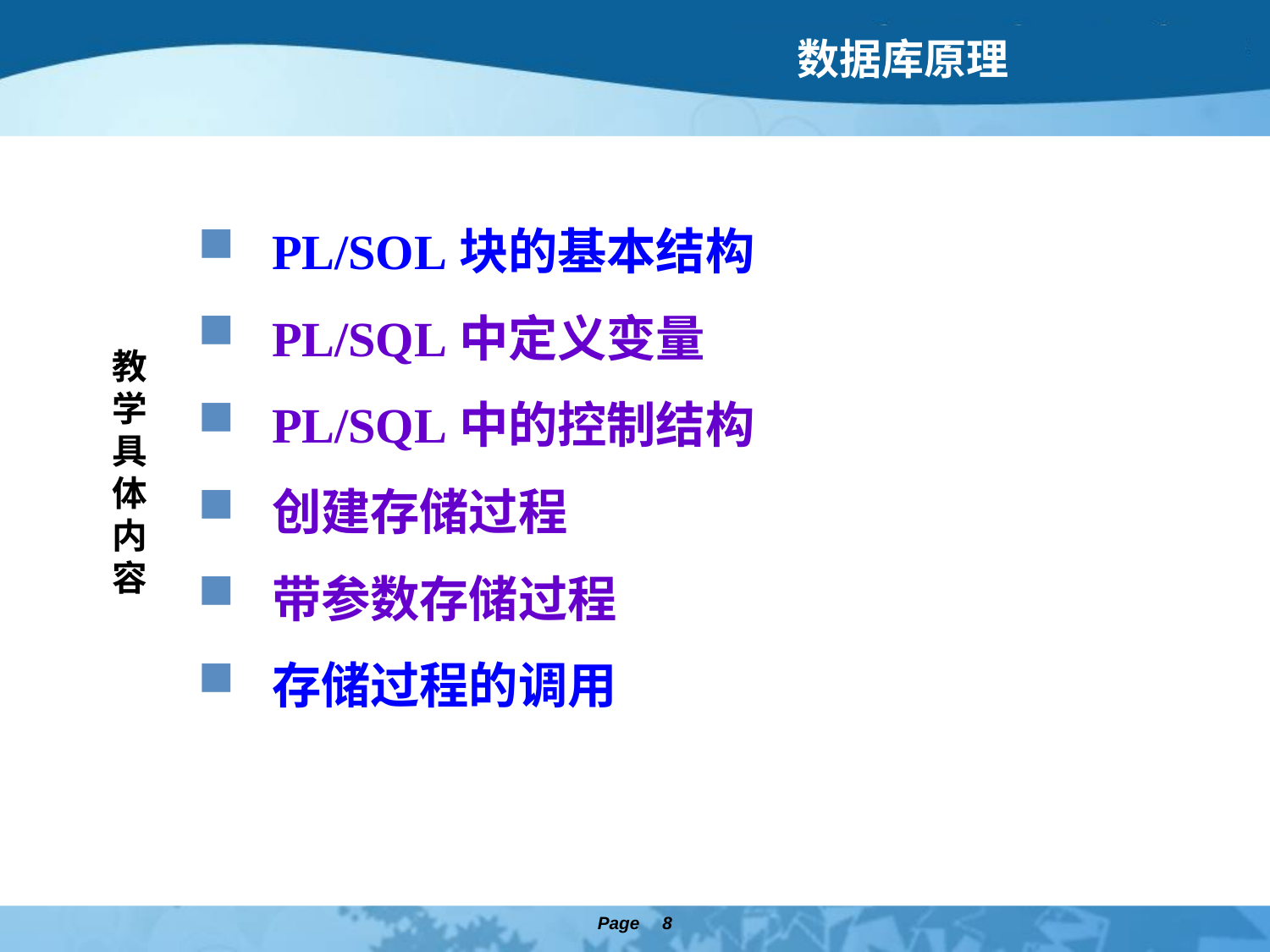

# 教学具体内容
PL/SOL块的基本结构
PL/SQL中定义变量
PL/SQL中的控制结构
创建存储过程
带参数存储过程
存储过程的调用